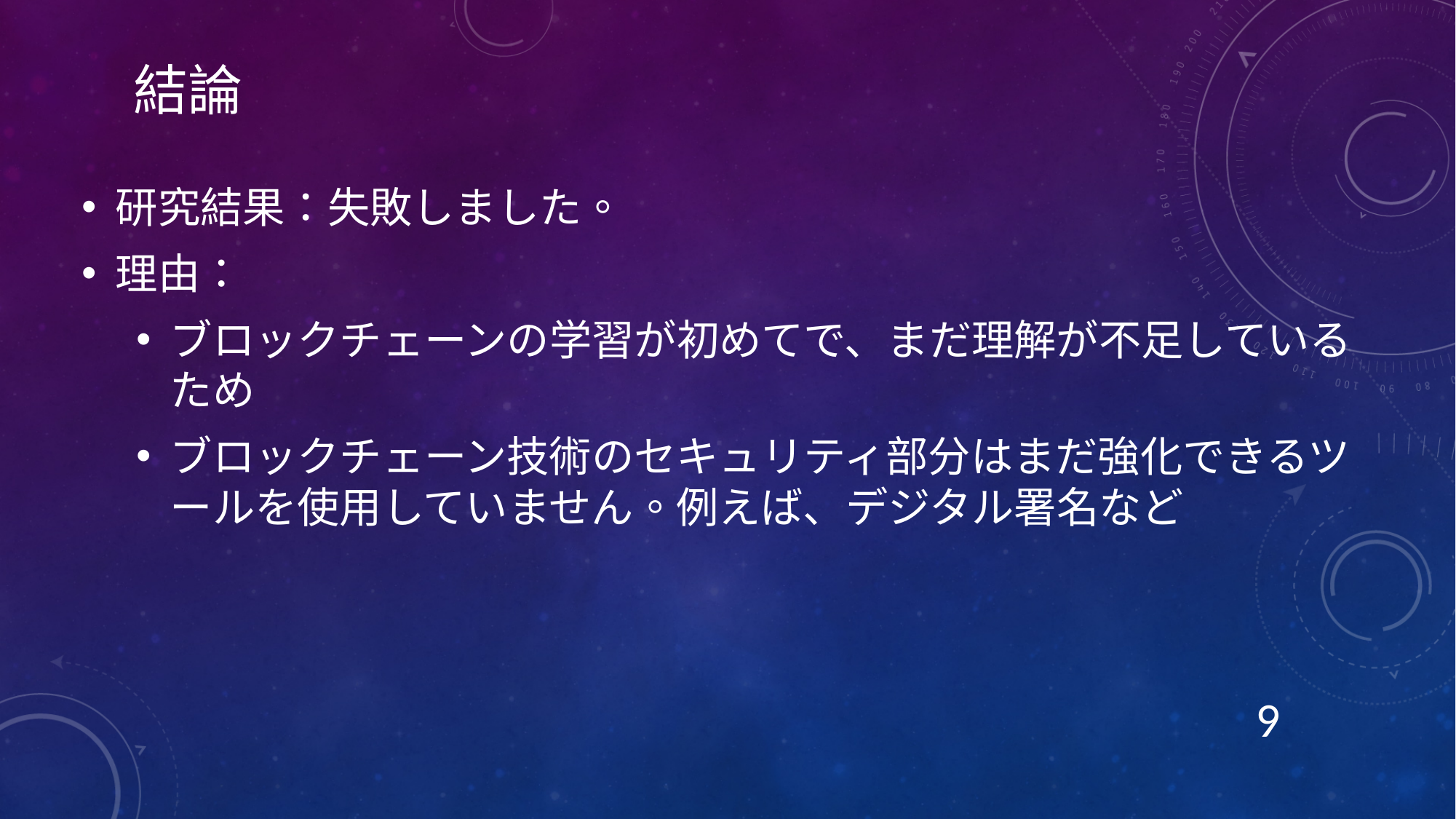

# 結論
研究結果：失敗しました。
理由：
ブロックチェーンの学習が初めてで、まだ理解が不足しているため
ブロックチェーン技術のセキュリティ部分はまだ強化できるツールを使用していません。例えば、デジタル署名など

9